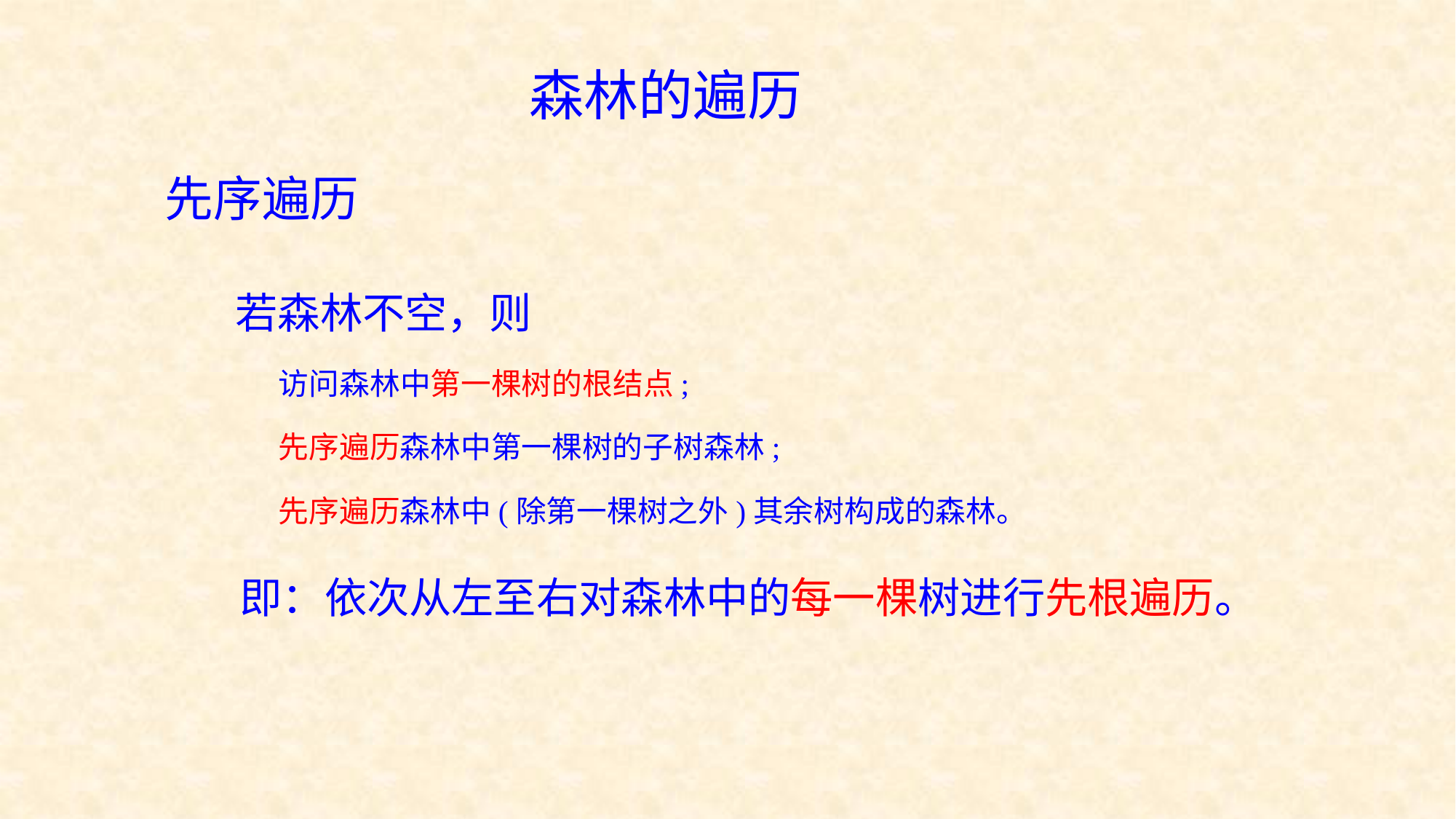

森林的遍历
先序遍历
若森林不空，则
访问森林中第一棵树的根结点;
先序遍历森林中第一棵树的子树森林;
先序遍历森林中(除第一棵树之外)其余树构成的森林。
即：依次从左至右对森林中的每一棵树进行先根遍历。